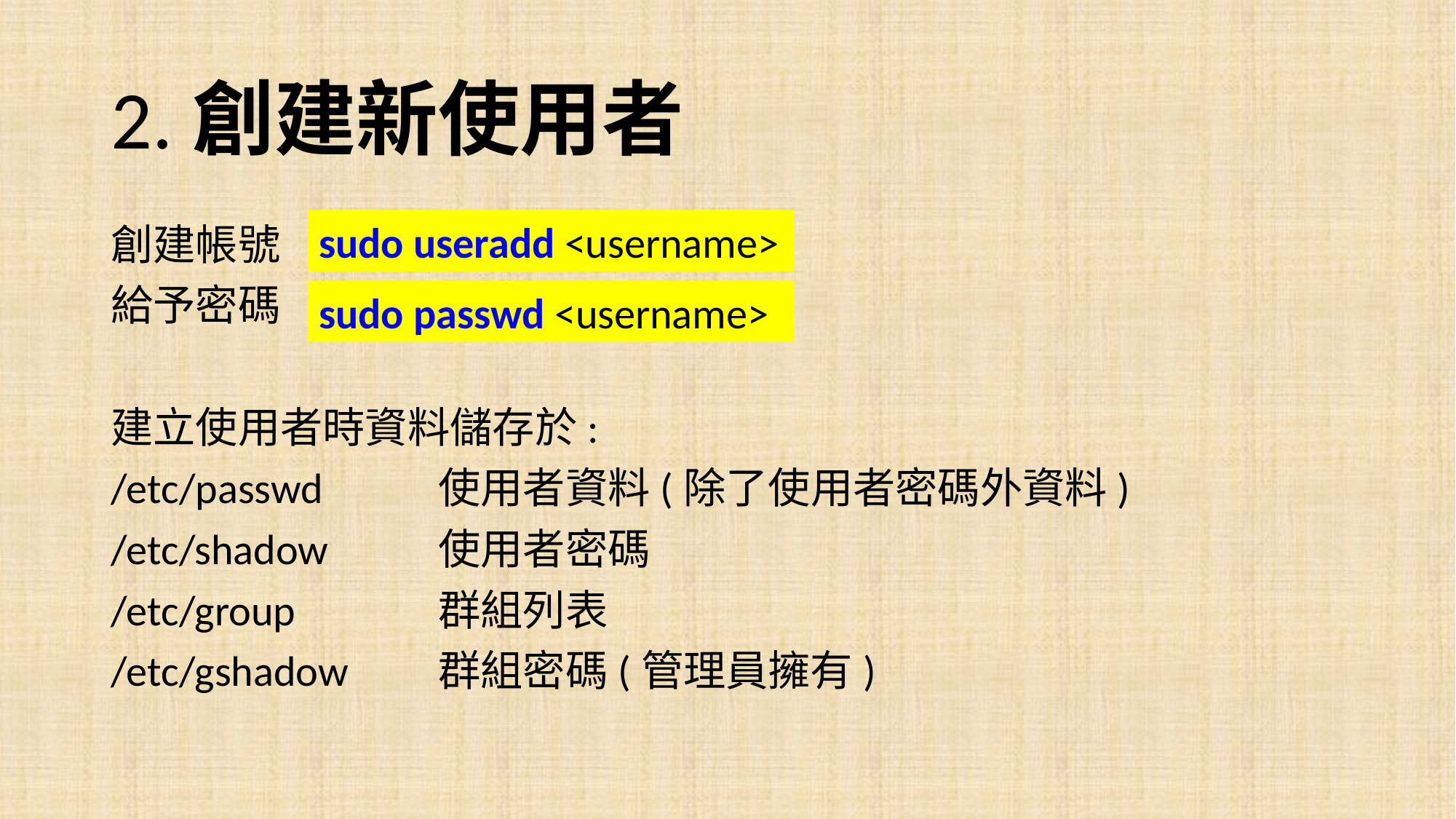

# 2.創建新使用者
sudo useradd <username>
創建帳號
給予密碼

建立使用者時資料儲存於:
/etc/passwd		使用者資料(除了使用者密碼外資料)
/etc/shadow		使用者密碼
/etc/group		群組列表
/etc/gshadow	群組密碼(管理員擁有)
sudo passwd <username>